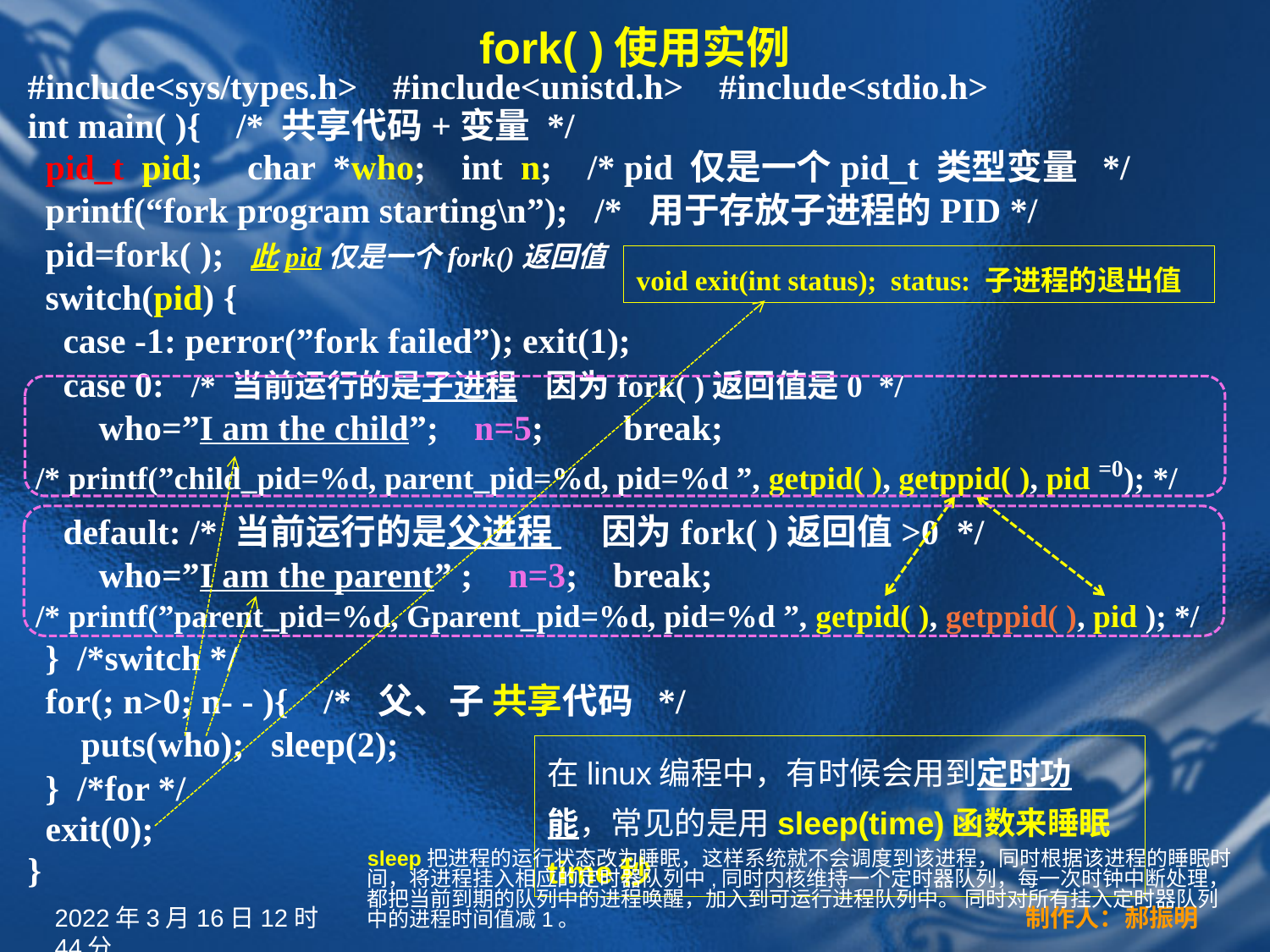

# fork( )使用实例
#include<sys/types.h>    #include<unistd.h>    #include<stdio.h>
int main( ){    /* 共享代码+变量 */
  pid_t  pid;     char  *who;    int  n;    /* pid 仅是一个pid_t 类型变量  */
  printf(“fork program starting\n”);   /*  用于存放子进程的PID */
  pid=fork( );  此pid仅是一个fork()返回值
  switch(pid) {
    case -1: perror(”fork failed”); exit(1);
    case 0:   /* 当前运行的是子进程    因为fork( )返回值是0  */
        who=”I am the child”;    n=5;         break;
 /* printf(”child_pid=%d, parent_pid=%d, pid=%d ”, getpid( ), getppid( ), pid =0); */
    default: /* 当前运行的是父进程      因为fork( )返回值>0  */
        who=”I am the parent” ;    n=3;    break;
 /* printf(”parent_pid=%d, Gparent_pid=%d, pid=%d ”, getpid( ), getppid( ), pid ); */
  }  /*switch */
  for(; n>0; n- - ){    /*  父、子 共享代码  */
      puts(who);   sleep(2);
  }  /*for */
  exit(0);
}
void exit(int status);  status: 子进程的退出值

在linux编程中，有时候会用到定时功能，常见的是用sleep(time)函数来睡眠time秒
sleep把进程的运行状态改为睡眠，这样系统就不会调度到该进程，同时根据该进程的睡眠时间，将进程挂入相应的定时器队列中,同时内核维持一个定时器队列，每一次时钟中断处理，都把当前到期的队列中的进程唤醒，加入到可运行进程队列中。 同时对所有挂入定时器队列中的进程时间值减1。
2022年3月16日12时44分
制作人：郝振明